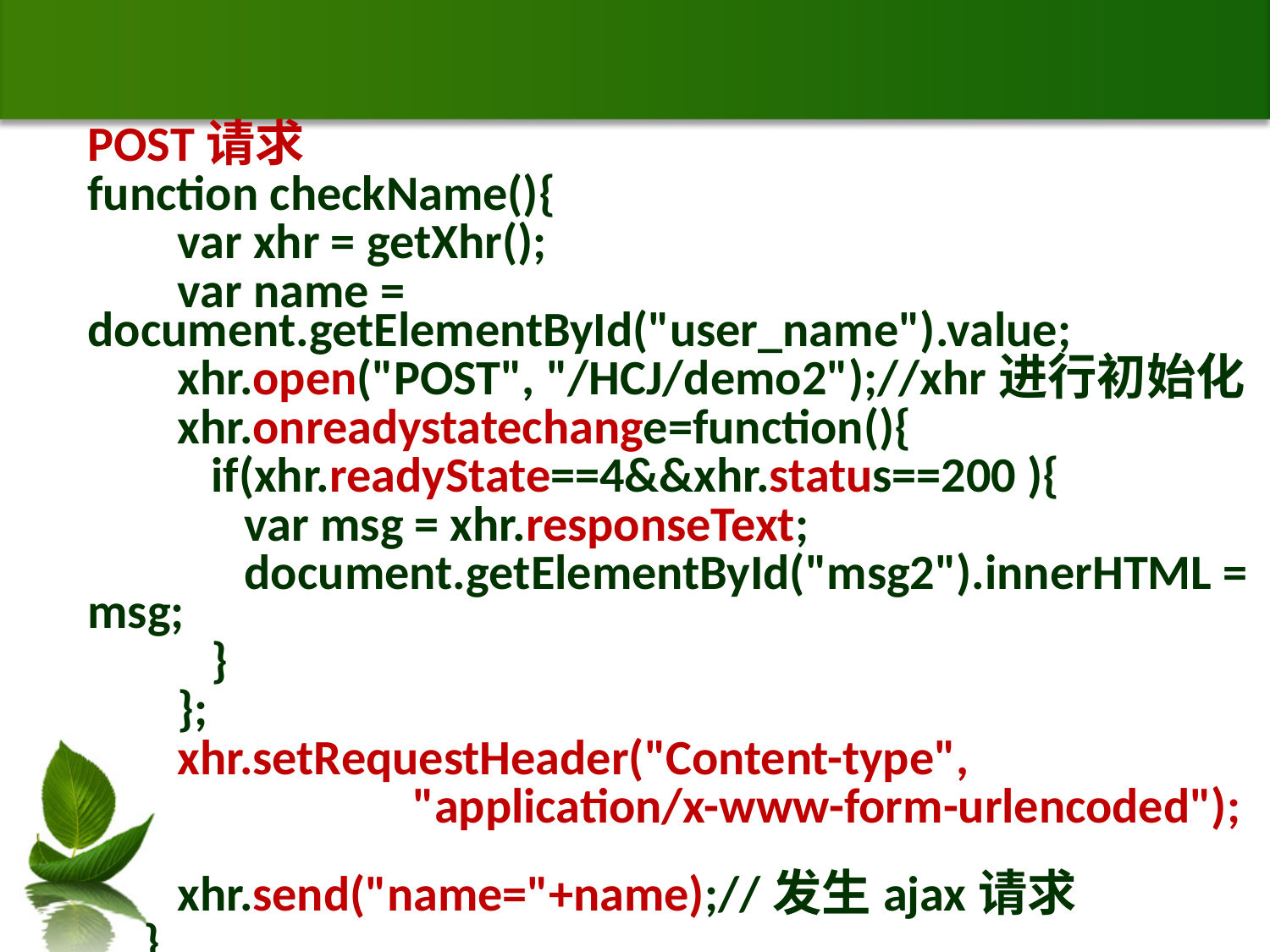

#
POST请求
function checkName(){
        var xhr = getXhr();
        var name = document.getElementById("user_name").value;
        xhr.open("POST", "/HCJ/demo2");//xhr进行初始化
        xhr.onreadystatechange=function(){
           if(xhr.readyState==4&&xhr.status==200 ){
              var msg = xhr.responseText;
              document.getElementById("msg2").innerHTML = msg;
           }
        };
        xhr.setRequestHeader("Content-type",
                             "application/x-www-form-urlencoded");
        xhr.send("name="+name);//发生ajax请求
     }